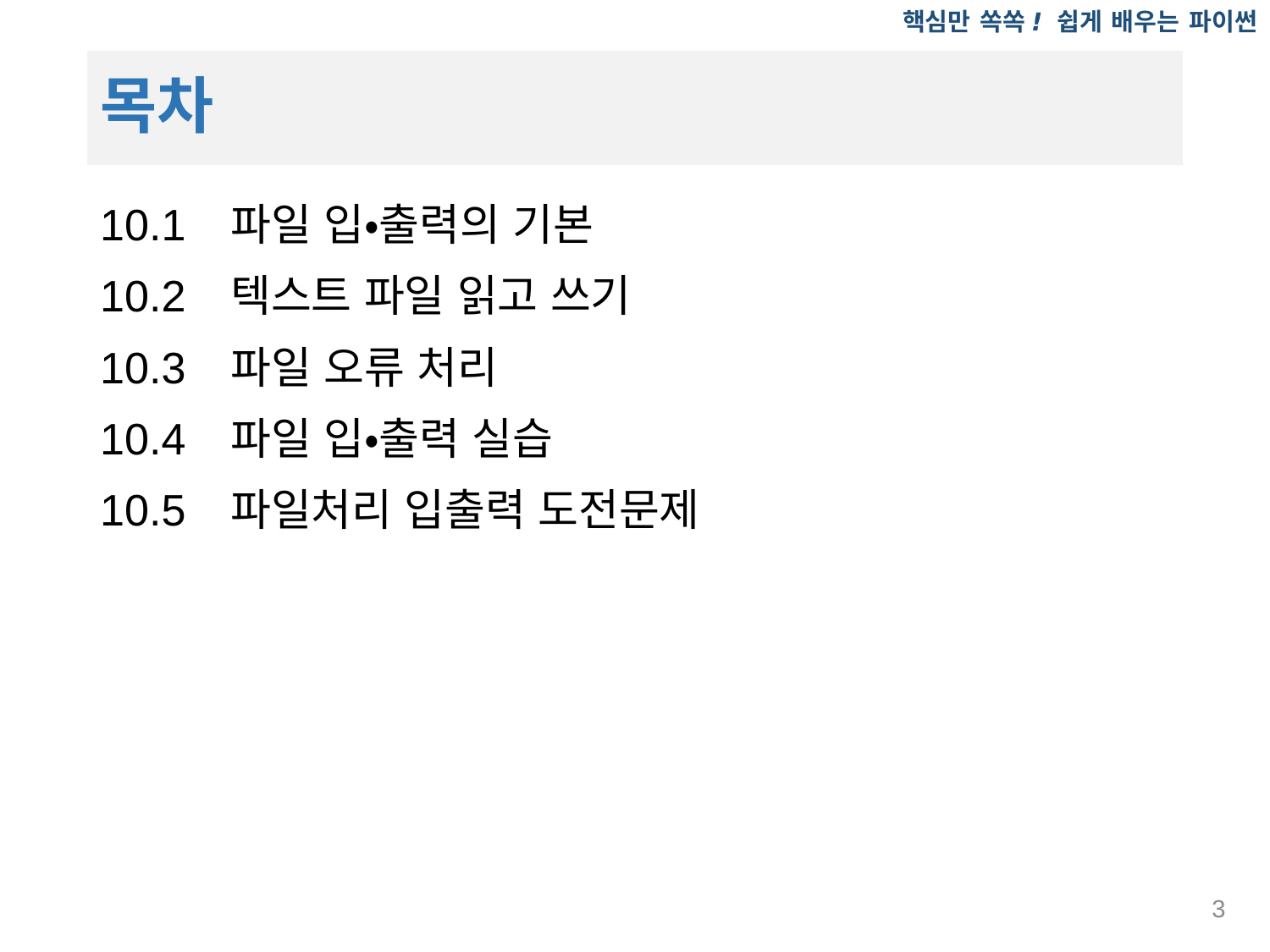

# 목차
10.1  파일 입•출력의 기본
10.2  텍스트 파일 읽고 쓰기
10.3  파일 오류 처리
10.4  파일 입•출력 실습
10.5  파일처리 입출력 도전문제

3